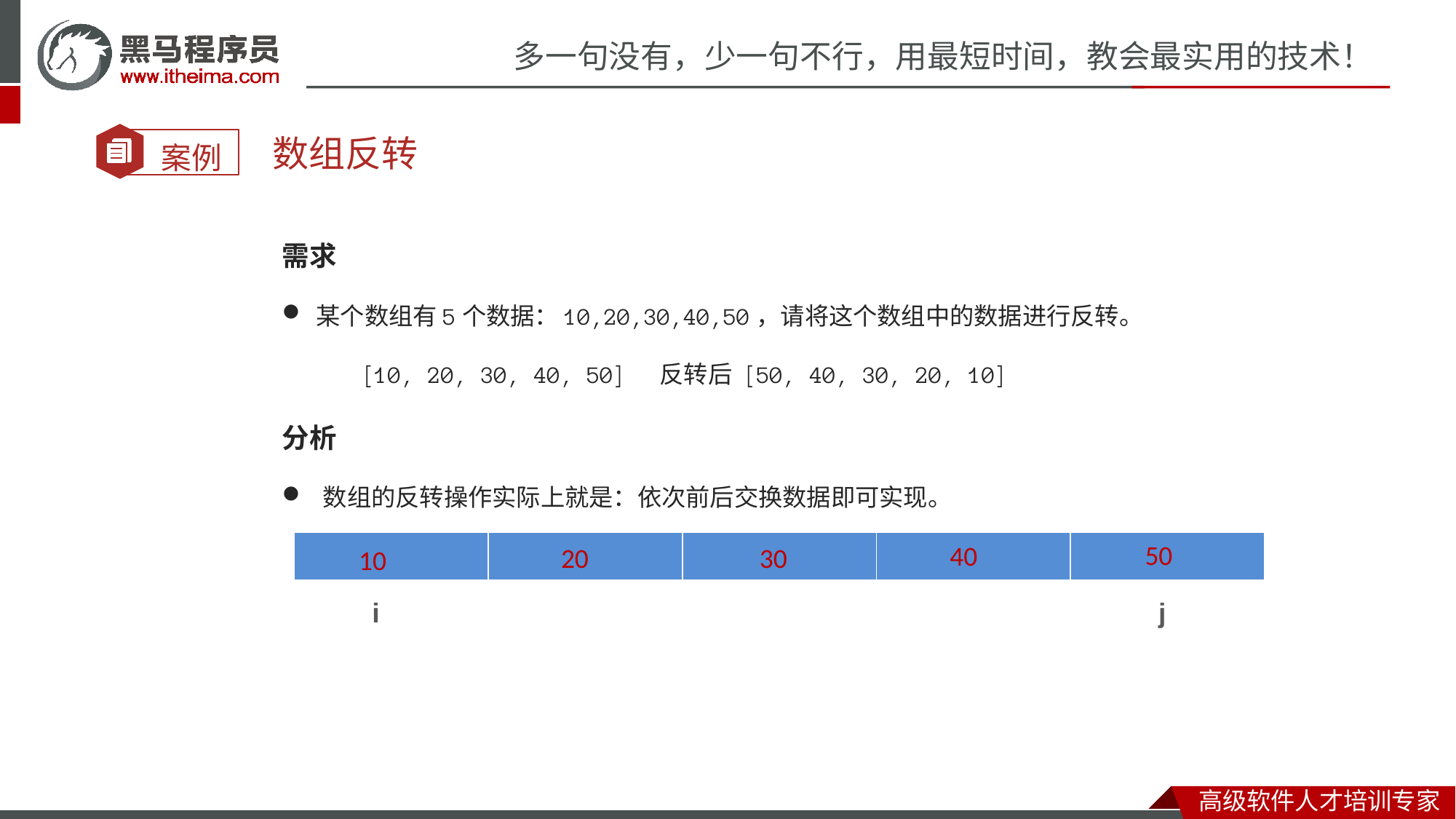

数组反转
需求
某个数组有5个数据：10,20,30,40,50，请将这个数组中的数据进行反转。
      [10, 20, 30, 40, 50]  反转后 [50, 40, 30, 20, 10]
分析
数组的反转操作实际上就是：依次前后交换数据即可实现。
|  |  |  |  |  |
| --- | --- | --- | --- | --- |
50
40
20
30
10
i
j